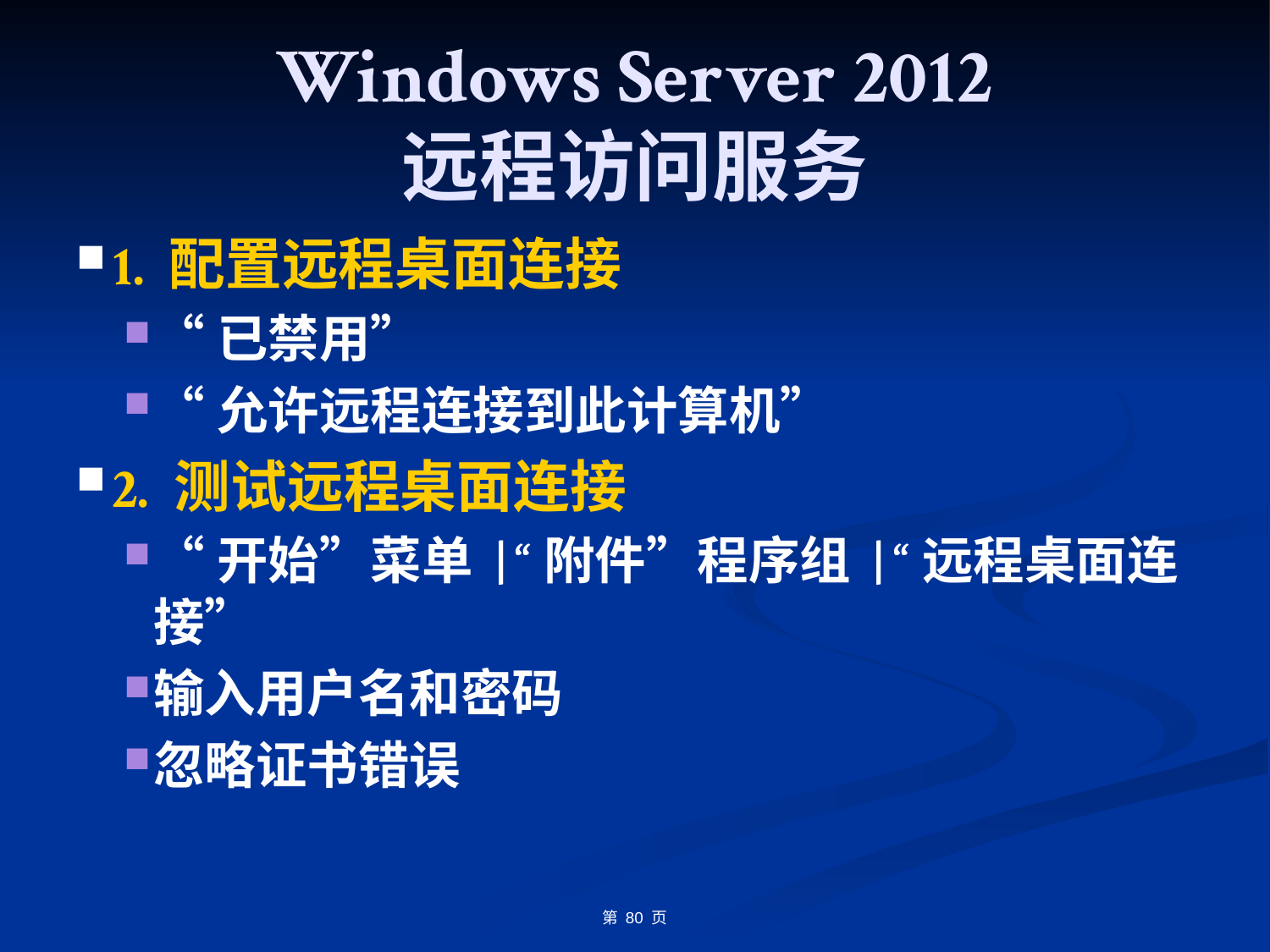

# Windows Server 2012 远程访问服务
1. 配置远程桌面连接
“已禁用”
“允许远程连接到此计算机”
2. 测试远程桌面连接
“开始”菜单 | “附件”程序组 | “远程桌面连接”
输入用户名和密码
忽略证书错误
第 80 页